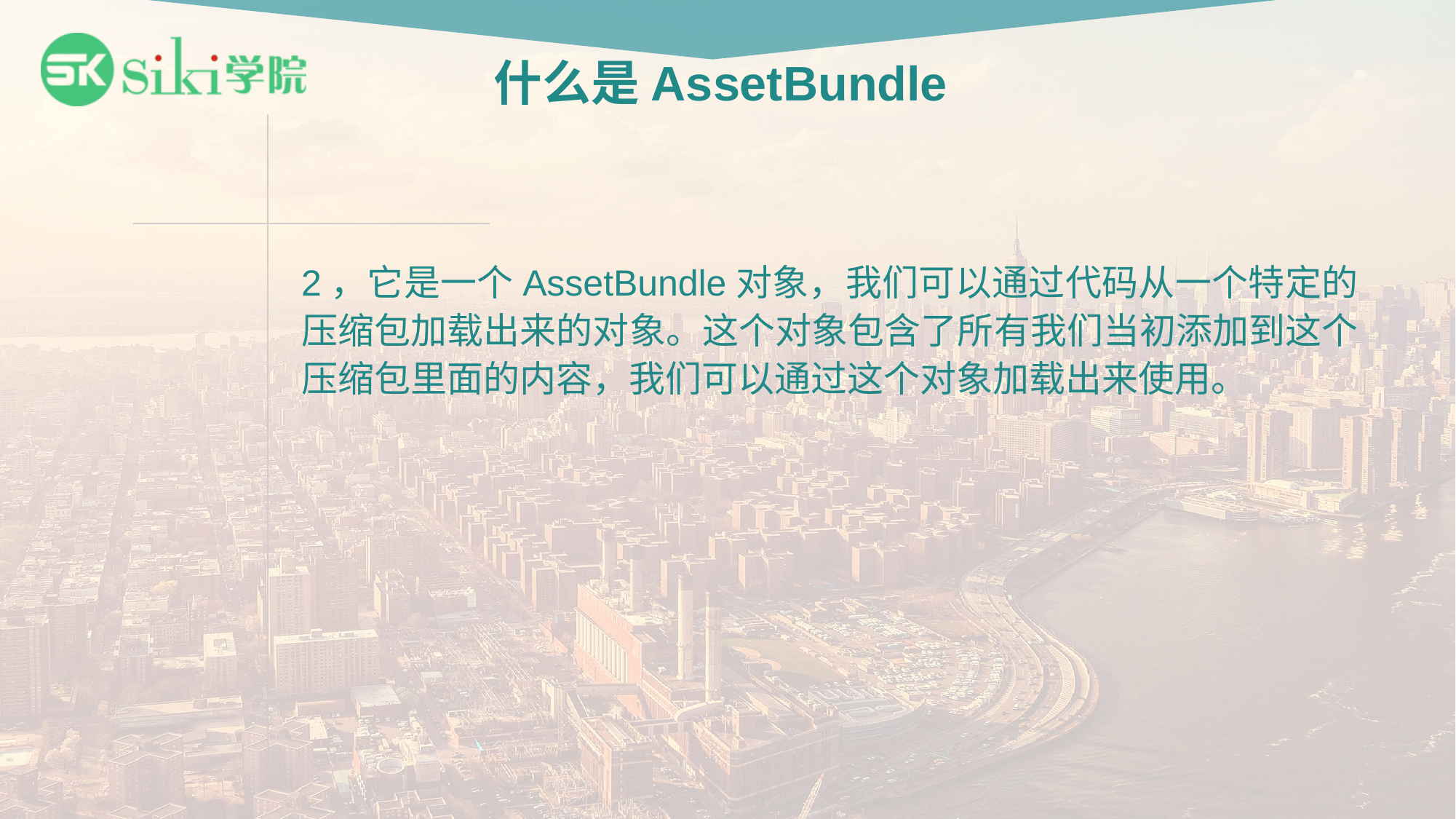

# 什么是AssetBundle
2，它是一个AssetBundle对象，我们可以通过代码从一个特定的压缩包加载出来的对象。这个对象包含了所有我们当初添加到这个压缩包里面的内容，我们可以通过这个对象加载出来使用。